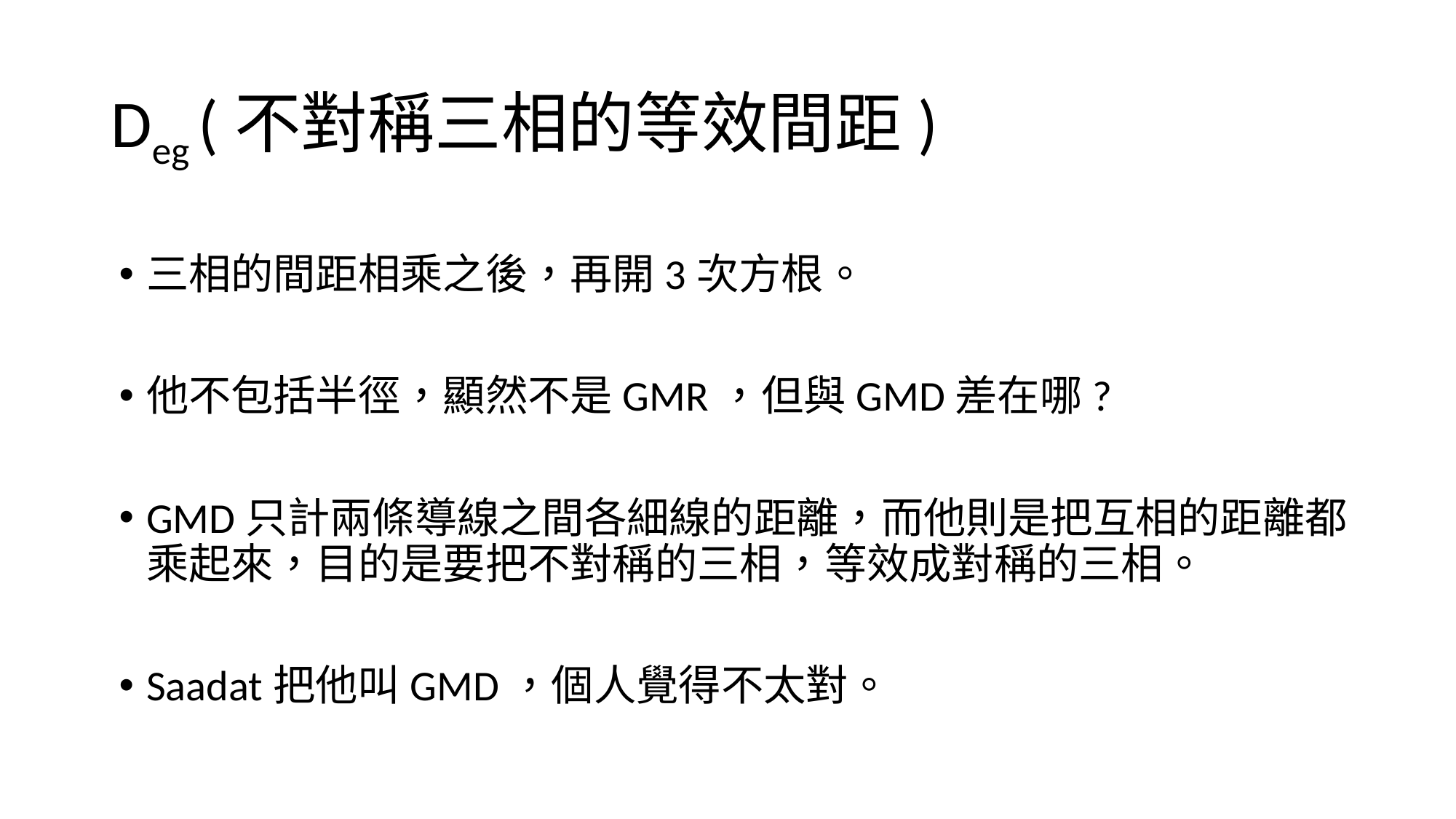

# Deg (不對稱三相的等效間距)
三相的間距相乘之後，再開3次方根。

他不包括半徑，顯然不是GMR，但與GMD差在哪?

GMD只計兩條導線之間各細線的距離，而他則是把互相的距離都乘起來，目的是要把不對稱的三相，等效成對稱的三相。

Saadat把他叫GMD，個人覺得不太對。